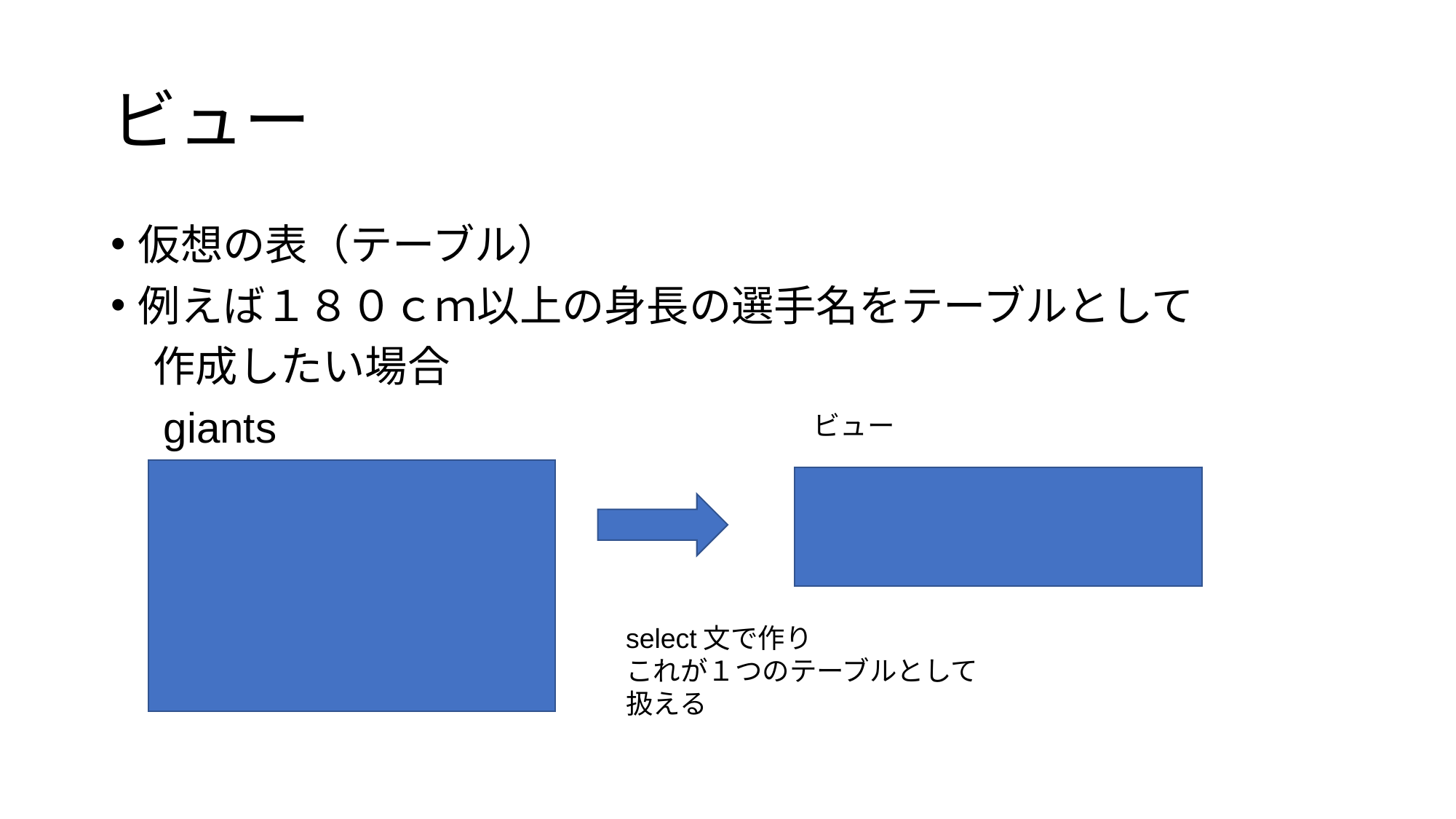

# ビュー
仮想の表（テーブル）
例えば１８０ｃｍ以上の身長の選手名をテーブルとして
　作成したい場合
　giants
ビュー

select文で作り
これが１つのテーブルとして
扱える